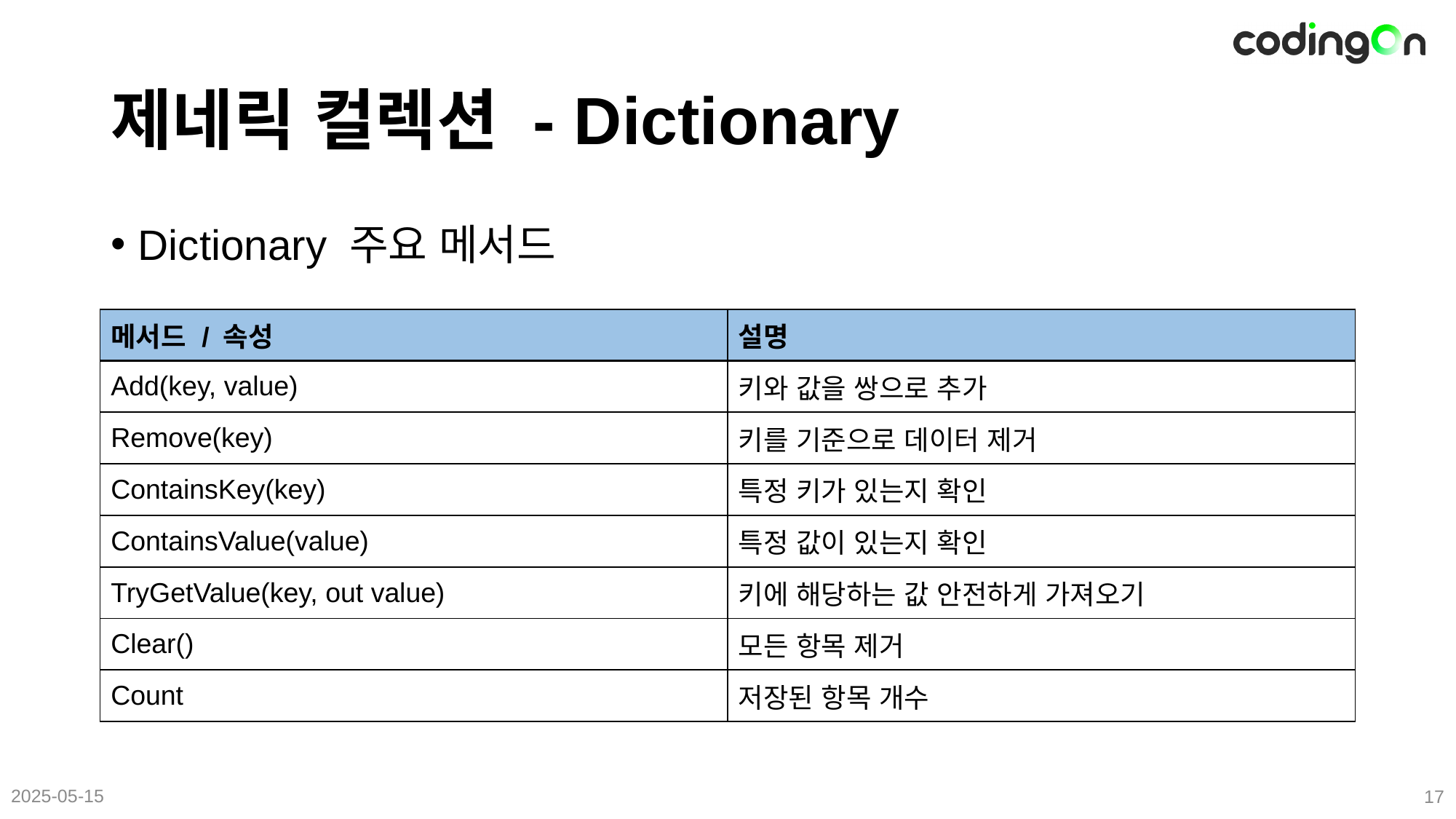

# 제네릭 컬렉션 - Dictionary
Dictionary 주요 메서드

| 메서드 / 속성 | 설명 |
| --- | --- |
| Add(key, value) | 키와 값을 쌍으로 추가 |
| Remove(key) | 키를 기준으로 데이터 제거 |
| ContainsKey(key) | 특정 키가 있는지 확인 |
| ContainsValue(value) | 특정 값이 있는지 확인 |
| TryGetValue(key, out value) | 키에 해당하는 값 안전하게 가져오기 |
| Clear() | 모든 항목 제거 |
| Count | 저장된 항목 개수 |
2025-05-15
17